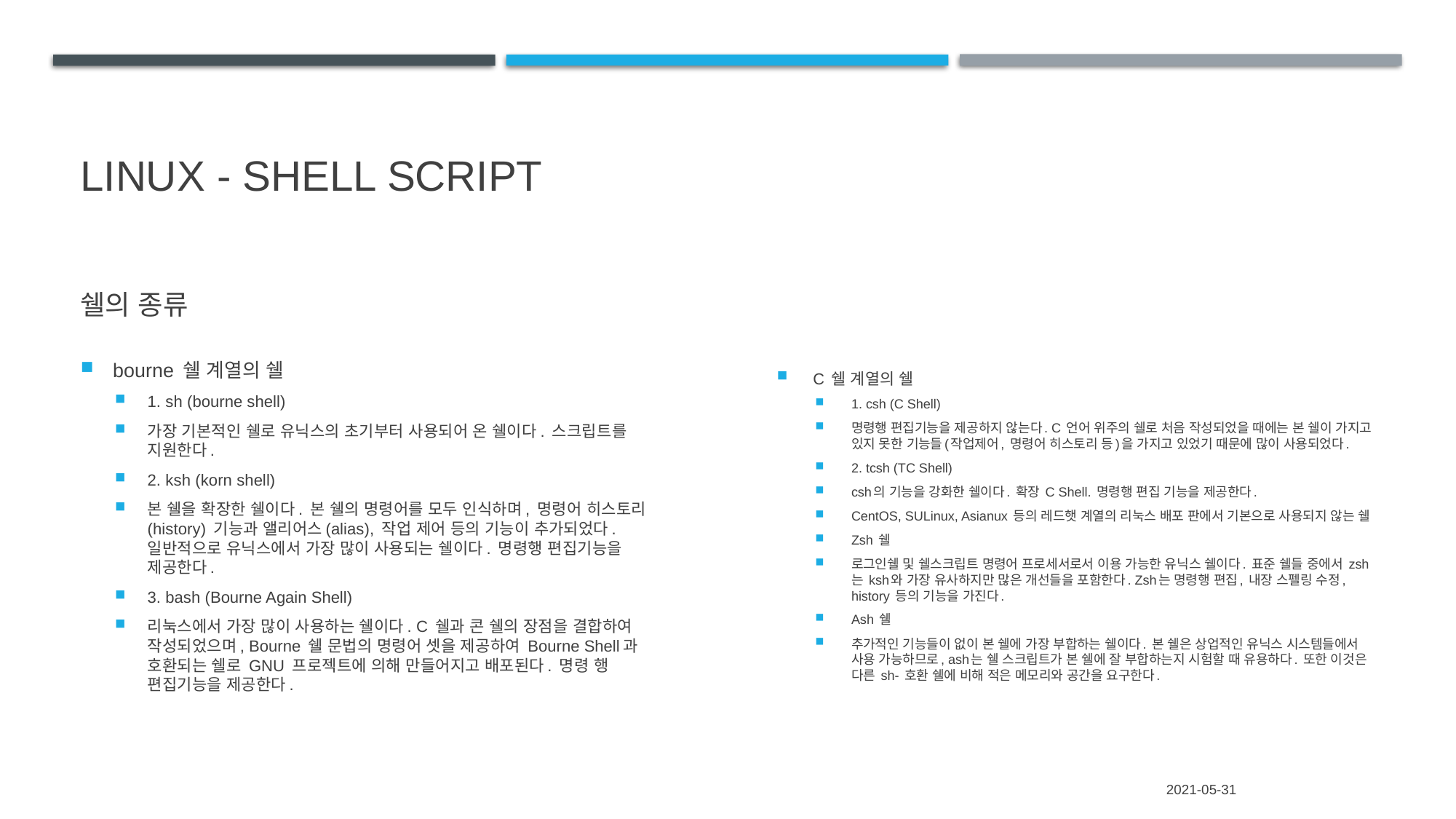

# Linux - shell script
쉘의 종류
bourne 쉘 계열의 쉘
1. sh (bourne shell)
가장 기본적인 쉘로 유닉스의 초기부터 사용되어 온 쉘이다. 스크립트를 지원한다.
2. ksh (korn shell)
본 쉘을 확장한 쉘이다. 본 쉘의 명령어를 모두 인식하며, 명령어 히스토리(history) 기능과 앨리어스(alias), 작업 제어 등의 기능이 추가되었다. 일반적으로 유닉스에서 가장 많이 사용되는 쉘이다. 명령행 편집기능을 제공한다.
3. bash (Bourne Again Shell)
리눅스에서 가장 많이 사용하는 쉘이다. C 쉘과 콘 쉘의 장점을 결합하여 작성되었으며, Bourne 쉘 문법의 명령어 셋을 제공하여 Bourne Shell과 호환되는 쉘로 GNU 프로젝트에 의해 만들어지고 배포된다. 명령 행 편집기능을 제공한다.
C 쉘 계열의 쉘
1. csh (C Shell)
명령행 편집기능을 제공하지 않는다. C 언어 위주의 쉘로 처음 작성되었을 때에는 본 쉘이 가지고 있지 못한 기능들(작업제어, 명령어 히스토리 등)을 가지고 있었기 때문에 많이 사용되었다.
2. tcsh (TC Shell)
csh의 기능을 강화한 쉘이다. 확장 C Shell. 명령행 편집 기능을 제공한다.
CentOS, SULinux, Asianux 등의 레드햇 계열의 리눅스 배포 판에서 기본으로 사용되지 않는 쉘
Zsh 쉘
로그인쉘 및 쉘스크립트 명령어 프로세서로서 이용 가능한 유닉스 쉘이다. 표준 쉘들 중에서 zsh는 ksh와 가장 유사하지만 많은 개선들을 포함한다. Zsh는 명령행 편집, 내장 스펠링 수정, history 등의 기능을 가진다.
Ash 쉘
추가적인 기능들이 없이 본 쉘에 가장 부합하는 쉘이다. 본 쉘은 상업적인 유닉스 시스템들에서 사용 가능하므로, ash는 쉘 스크립트가 본 쉘에 잘 부합하는지 시험할 때 유용하다. 또한 이것은 다른 sh- 호환 쉘에 비해 적은 메모리와 공간을 요구한다.
2021-05-31